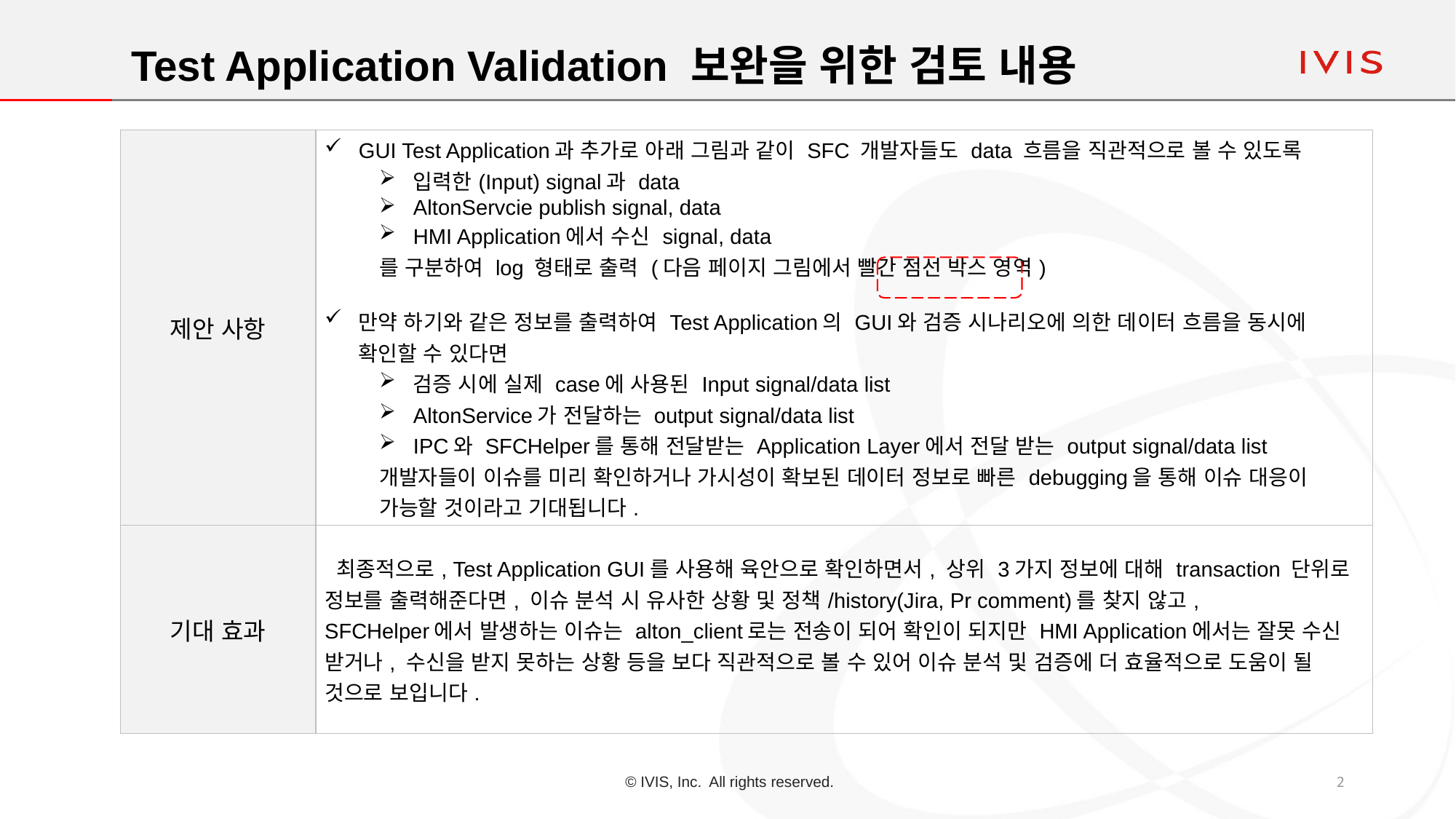

# Test Application Validation 보완을 위한 검토 내용
| 제안 사항 | GUI Test Application과 추가로 아래 그림과 같이 SFC 개발자들도 data 흐름을 직관적으로 볼 수 있도록 입력한(Input) signal과 data AltonServcie publish signal, data HMI Application에서 수신 signal, data 를 구분하여 log 형태로 출력 (다음 페이지 그림에서 빨간 점선 박스 영역) 만약 하기와 같은 정보를 출력하여 Test Application의 GUI와 검증 시나리오에 의한 데이터 흐름을 동시에 확인할 수 있다면 검증 시에 실제 case에 사용된 Input signal/data list AltonService가 전달하는 output signal/data list IPC와 SFCHelper를 통해 전달받는 Application Layer에서 전달 받는 output signal/data list 개발자들이 이슈를 미리 확인하거나 가시성이 확보된 데이터 정보로 빠른 debugging을 통해 이슈 대응이 가능할 것이라고 기대됩니다. |
| --- | --- |
| 기대 효과 | 최종적으로, Test Application GUI를 사용해 육안으로 확인하면서, 상위 3가지 정보에 대해 transaction 단위로 정보를 출력해준다면, 이슈 분석 시 유사한 상황 및 정책/history(Jira, Pr comment)를 찾지 않고, SFCHelper에서 발생하는 이슈는 alton\_client로는 전송이 되어 확인이 되지만 HMI Application에서는 잘못 수신 받거나, 수신을 받지 못하는 상황 등을 보다 직관적으로 볼 수 있어 이슈 분석 및 검증에 더 효율적으로 도움이 될 것으로 보입니다. |

2